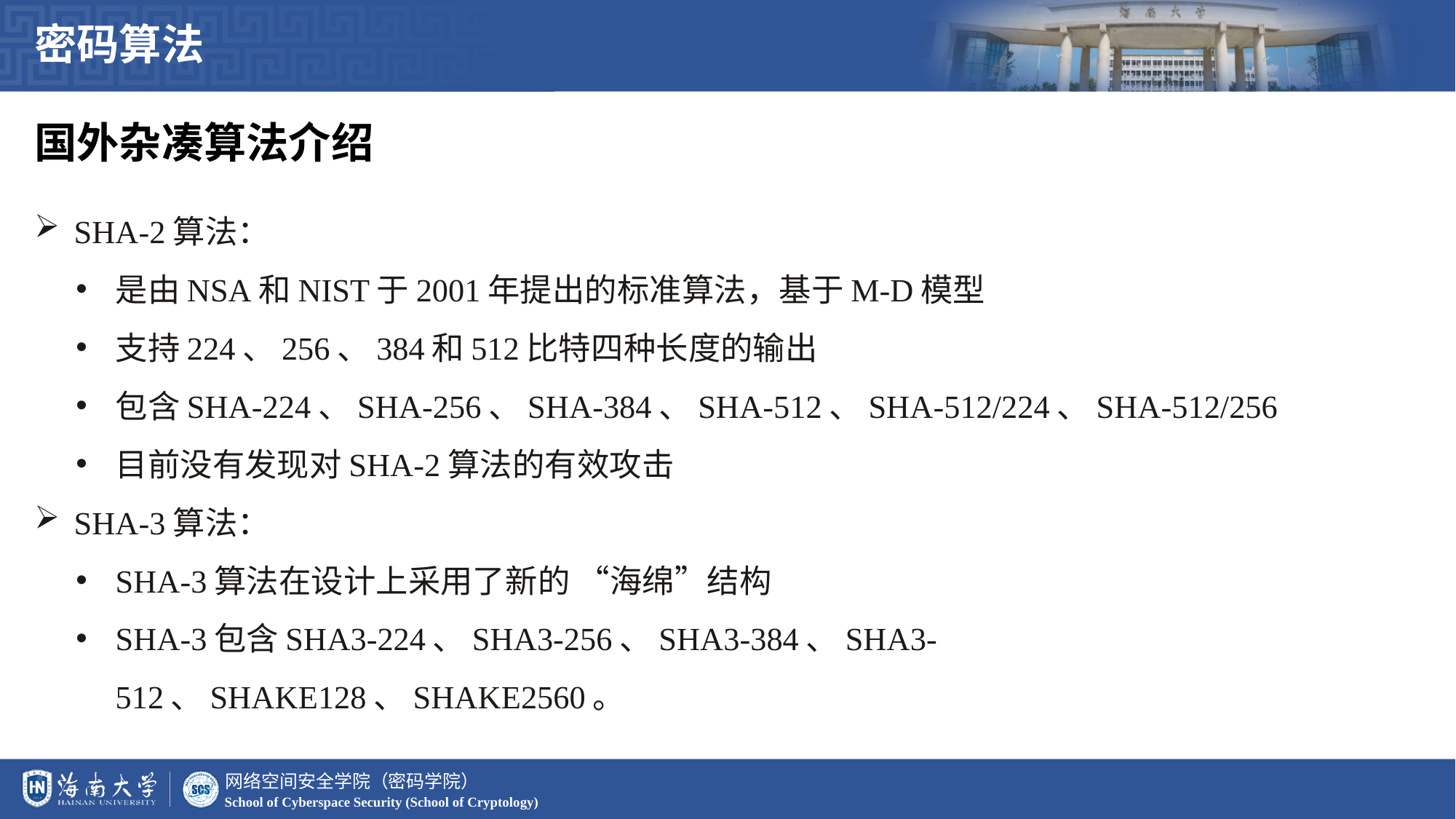

密码算法
国外杂凑算法介绍
SHA-2算法：
是由NSA和NIST于2001年提出的标准算法，基于M-D模型
支持224、256、384和512比特四种长度的输出
包含SHA-224、SHA-256、SHA-384、SHA-512、SHA-512/224、SHA-512/256
目前没有发现对SHA-2算法的有效攻击
SHA-3算法：
SHA-3算法在设计上采用了新的 “海绵”结构
SHA-3包含SHA3-224、SHA3-256、SHA3-384、SHA3-512、SHAKE128、SHAKE2560。

48